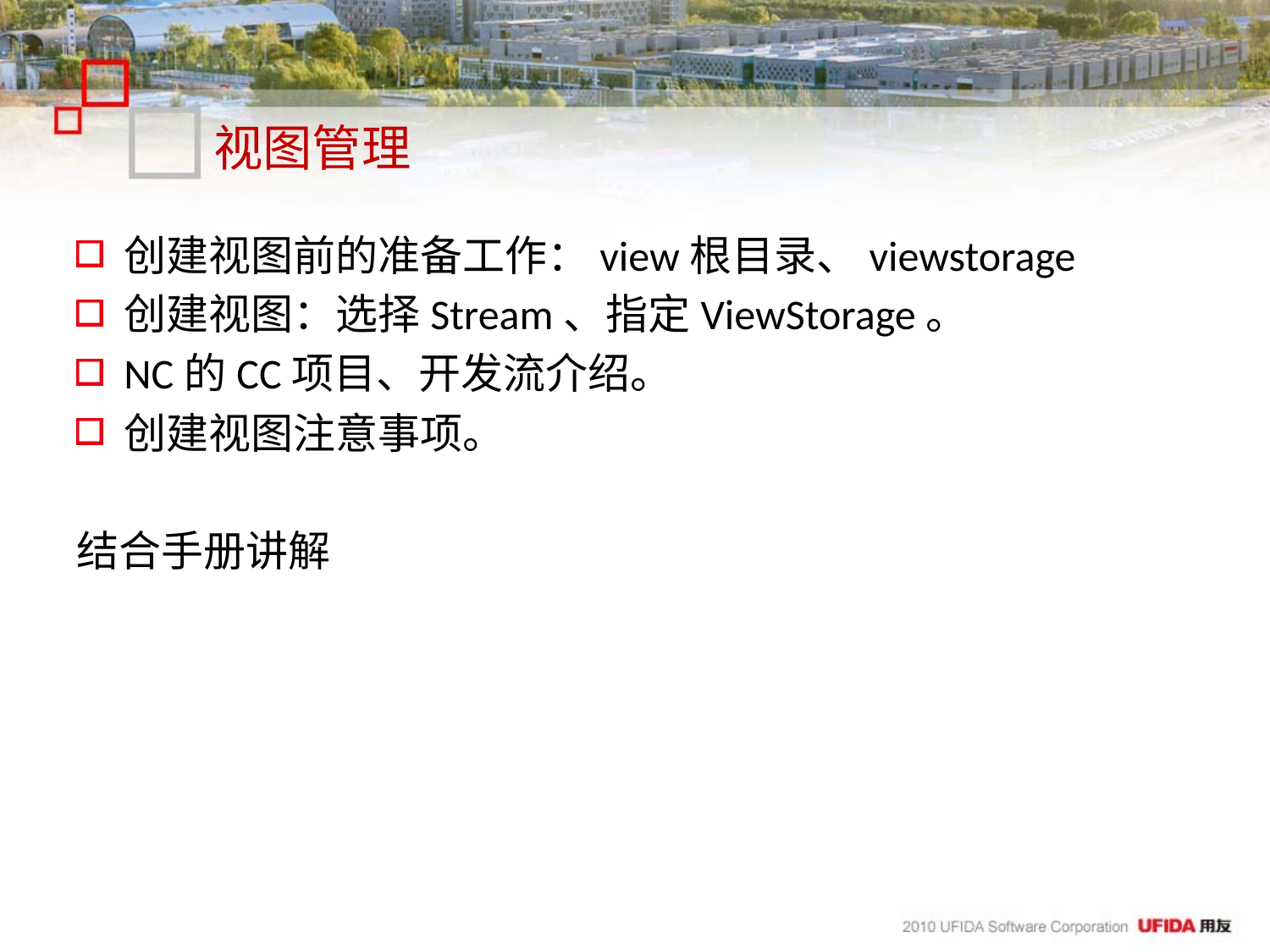

# 视图管理
创建视图前的准备工作：view根目录、viewstorage
创建视图：选择Stream、指定ViewStorage。
NC的CC项目、开发流介绍。
创建视图注意事项。

结合手册讲解